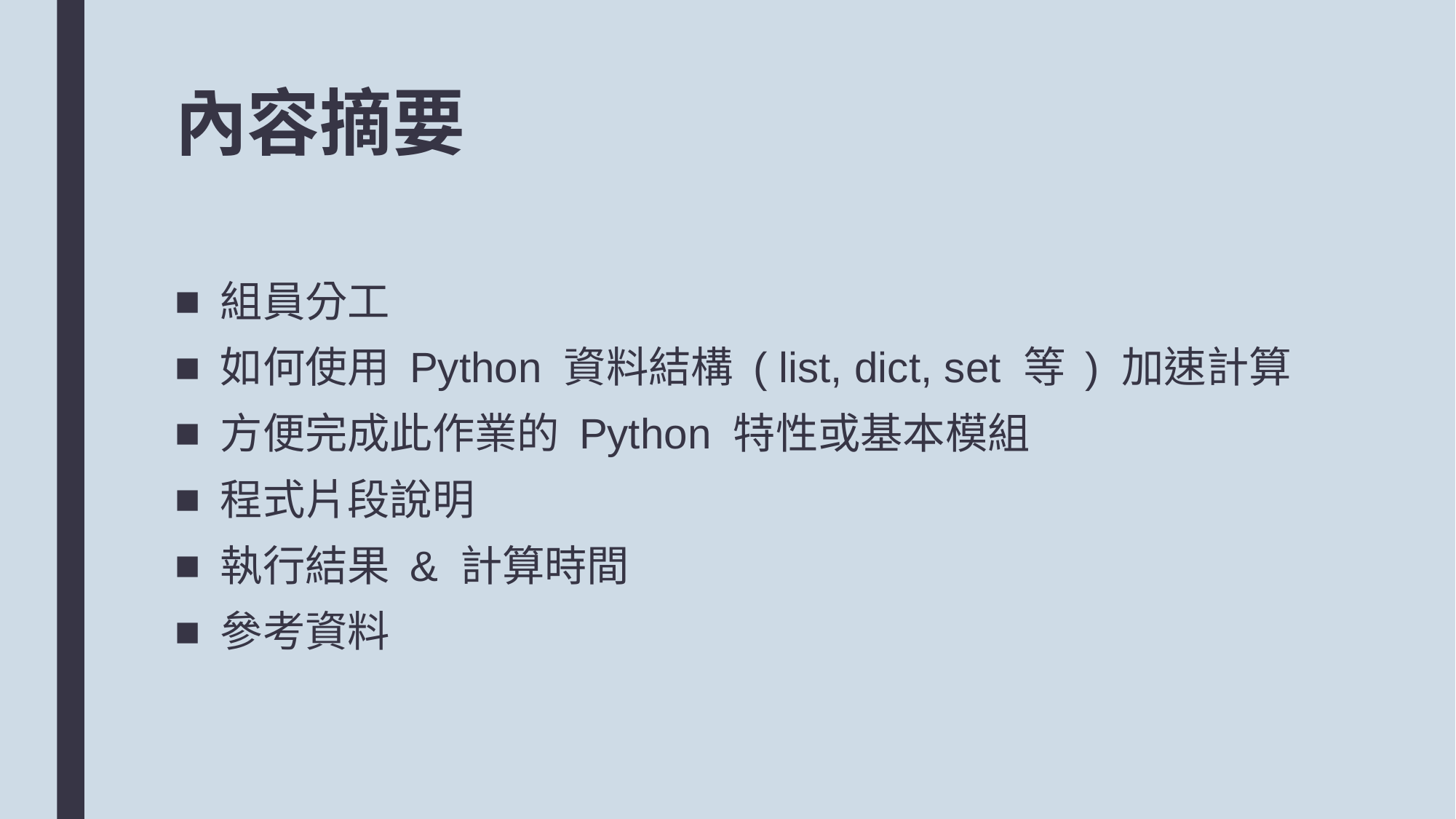

# 內容摘要
組員分工
如何使用 Python 資料結構 ( list, dict, set 等 ) 加速計算
方便完成此作業的 Python 特性或基本模組
程式片段說明
執行結果 & 計算時間
參考資料